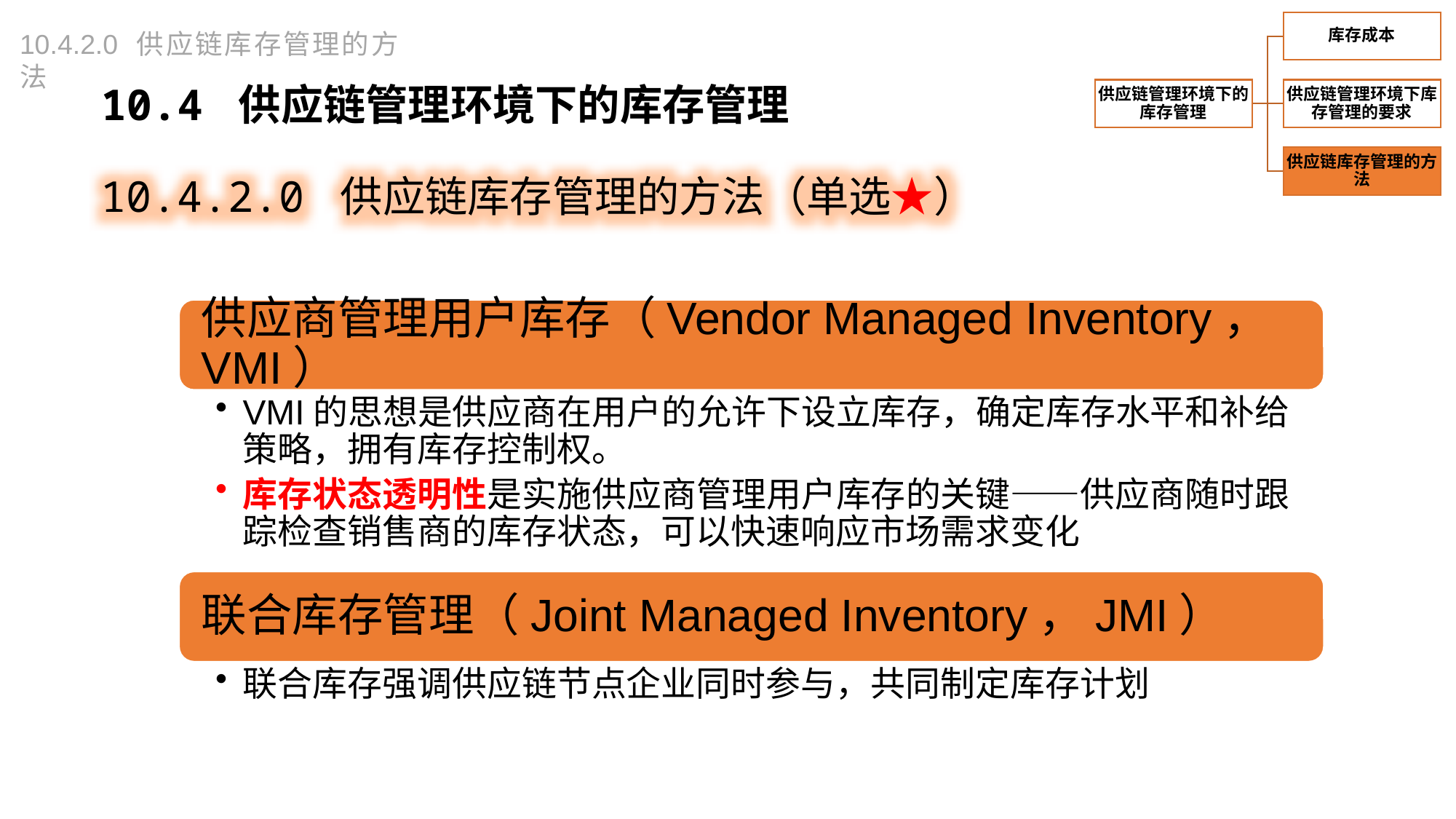

供应链管理环境下的库存管理
库存成本
供应链管理环境下库存管理的要求
供应链库存管理的方法
10.4.2.0 供应链库存管理的方法
10.4 供应链管理环境下的库存管理
10.4.2.0 供应链库存管理的方法（单选★）
供应商管理用户库存（Vendor Managed Inventory，VMI）
VMI的思想是供应商在用户的允许下设立库存，确定库存水平和补给策略，拥有库存控制权。
库存状态透明性是实施供应商管理用户库存的关键——供应商随时跟踪检查销售商的库存状态，可以快速响应市场需求变化
联合库存管理（Joint Managed Inventory，JMI）
联合库存强调供应链节点企业同时参与，共同制定库存计划